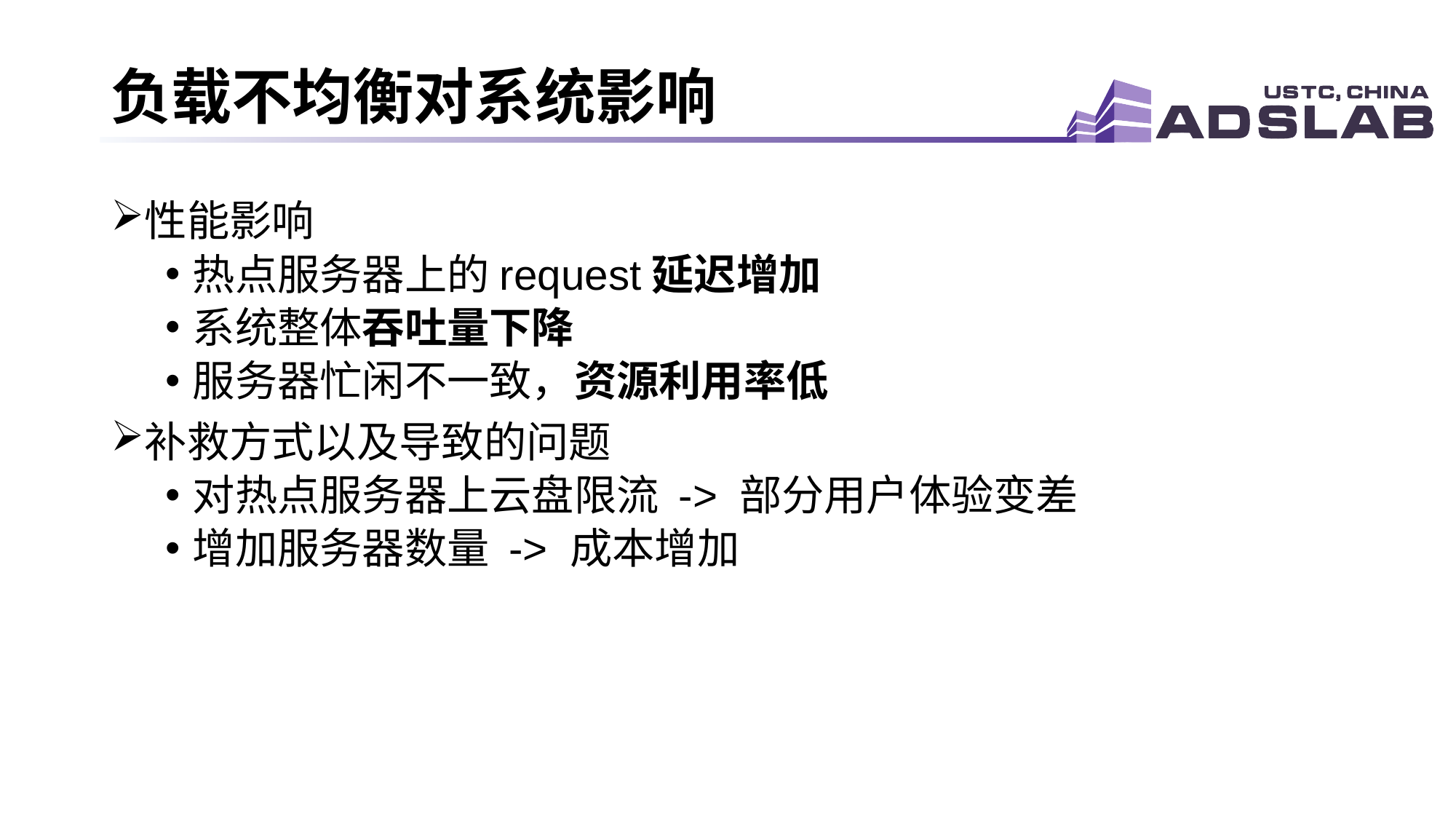

# 负载不均衡对系统影响
性能影响
热点服务器上的request延迟增加
系统整体吞吐量下降
服务器忙闲不一致，资源利用率低
补救方式以及导致的问题
对热点服务器上云盘限流 -> 部分用户体验变差
增加服务器数量 -> 成本增加
11